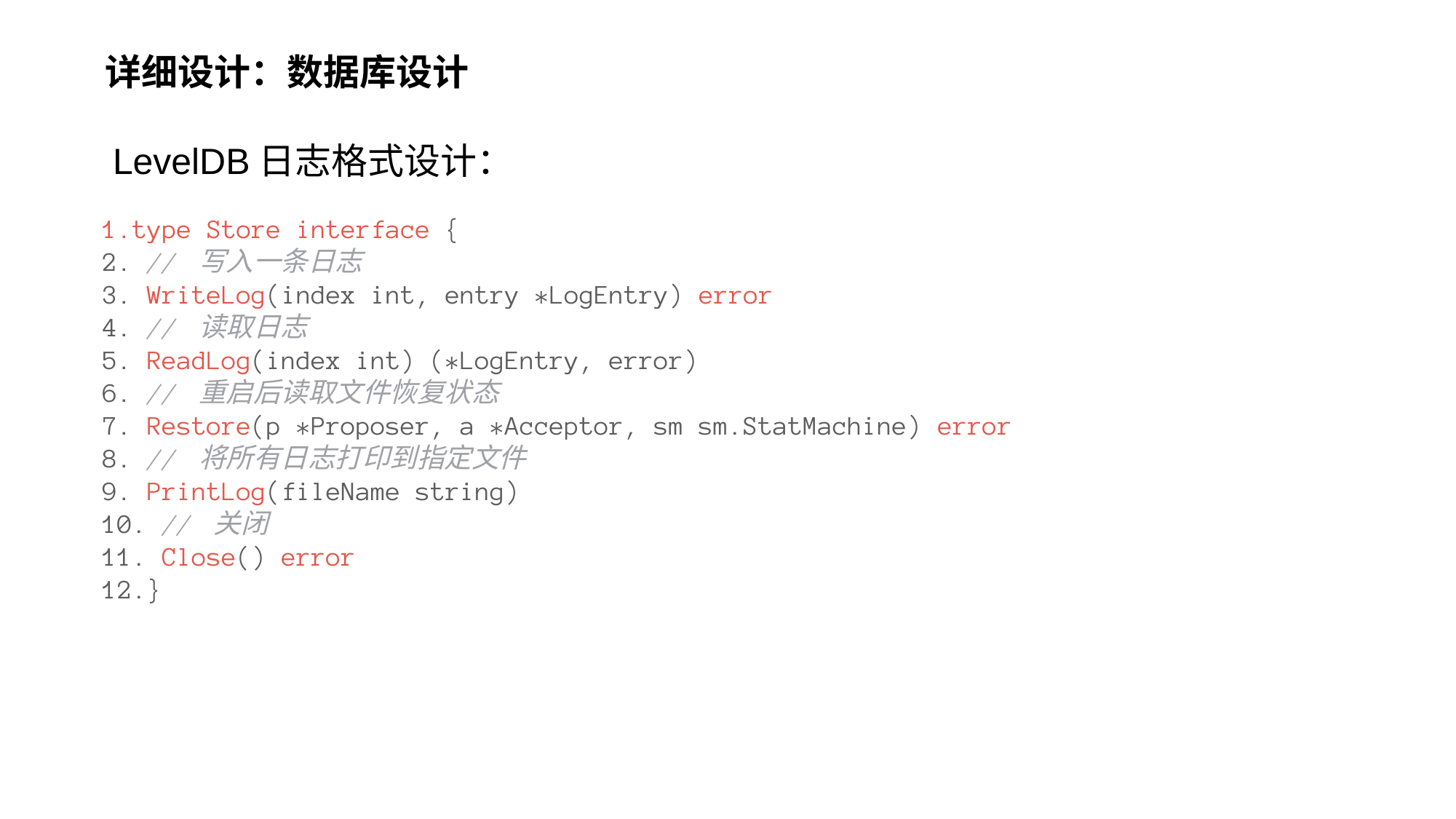

详细设计：数据库设计
LevelDB日志格式设计：
type Store interface {
 // 写入一条日志
 WriteLog(index int, entry *LogEntry) error
 // 读取日志
 ReadLog(index int) (*LogEntry, error)
 // 重启后读取文件恢复状态
 Restore(p *Proposer, a *Acceptor, sm sm.StatMachine) error
 // 将所有日志打印到指定文件
 PrintLog(fileName string)
 // 关闭
 Close() error
}